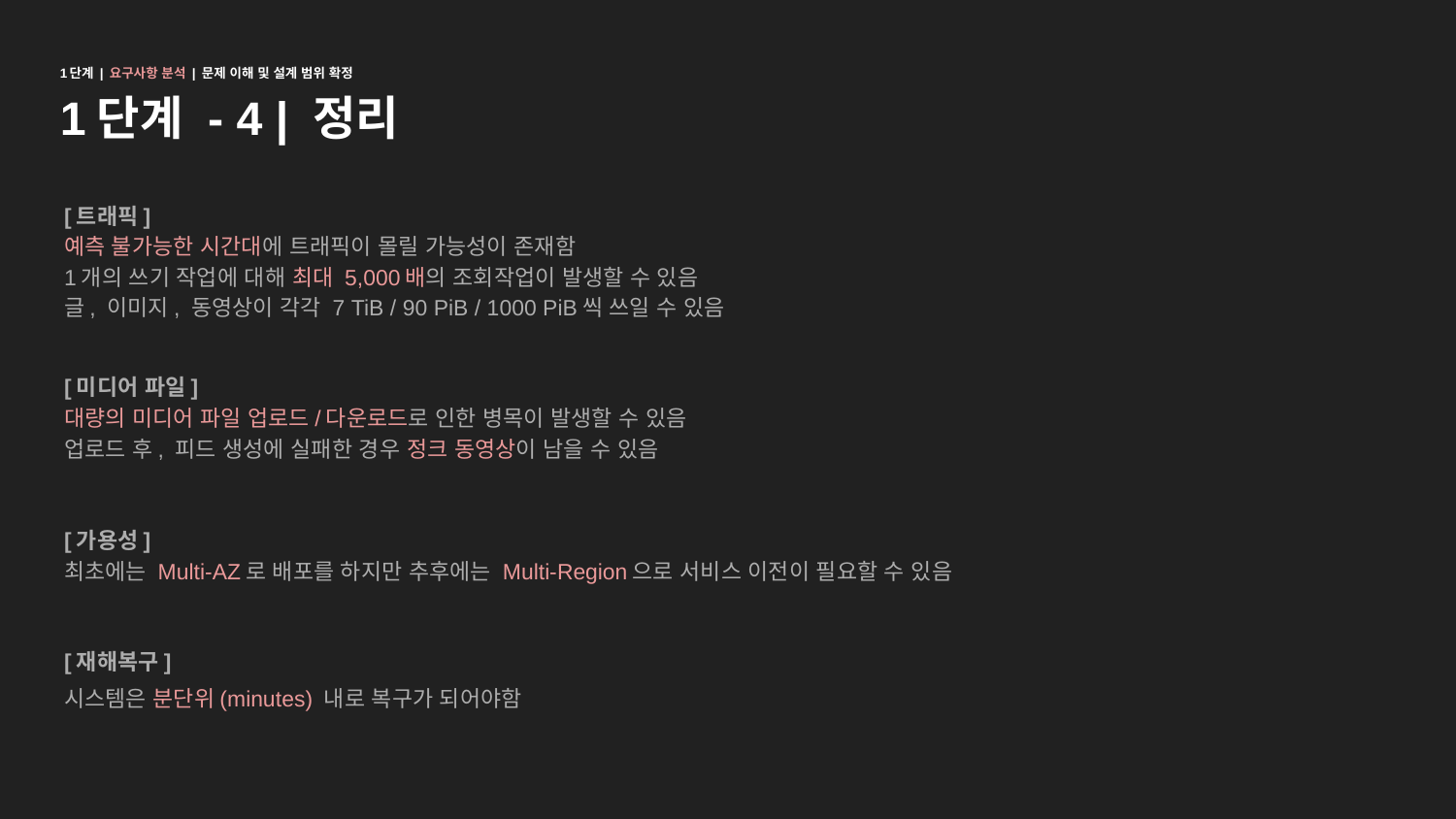

1단계 | 요구사항 분석 | 문제 이해 및 설계 범위 확정
# 1단계 - 4 | 정리
[트래픽]
예측 불가능한 시간대에 트래픽이 몰릴 가능성이 존재함
1개의 쓰기 작업에 대해 최대 5,000배의 조회작업이 발생할 수 있음
글, 이미지, 동영상이 각각 7 TiB / 90 PiB / 1000 PiB씩 쓰일 수 있음
[미디어 파일]
대량의 미디어 파일 업로드/다운로드로 인한 병목이 발생할 수 있음
업로드 후, 피드 생성에 실패한 경우 정크 동영상이 남을 수 있음
[가용성]
최초에는 Multi-AZ로 배포를 하지만 추후에는 Multi-Region으로 서비스 이전이 필요할 수 있음
[재해복구]
시스템은 분단위(minutes) 내로 복구가 되어야함